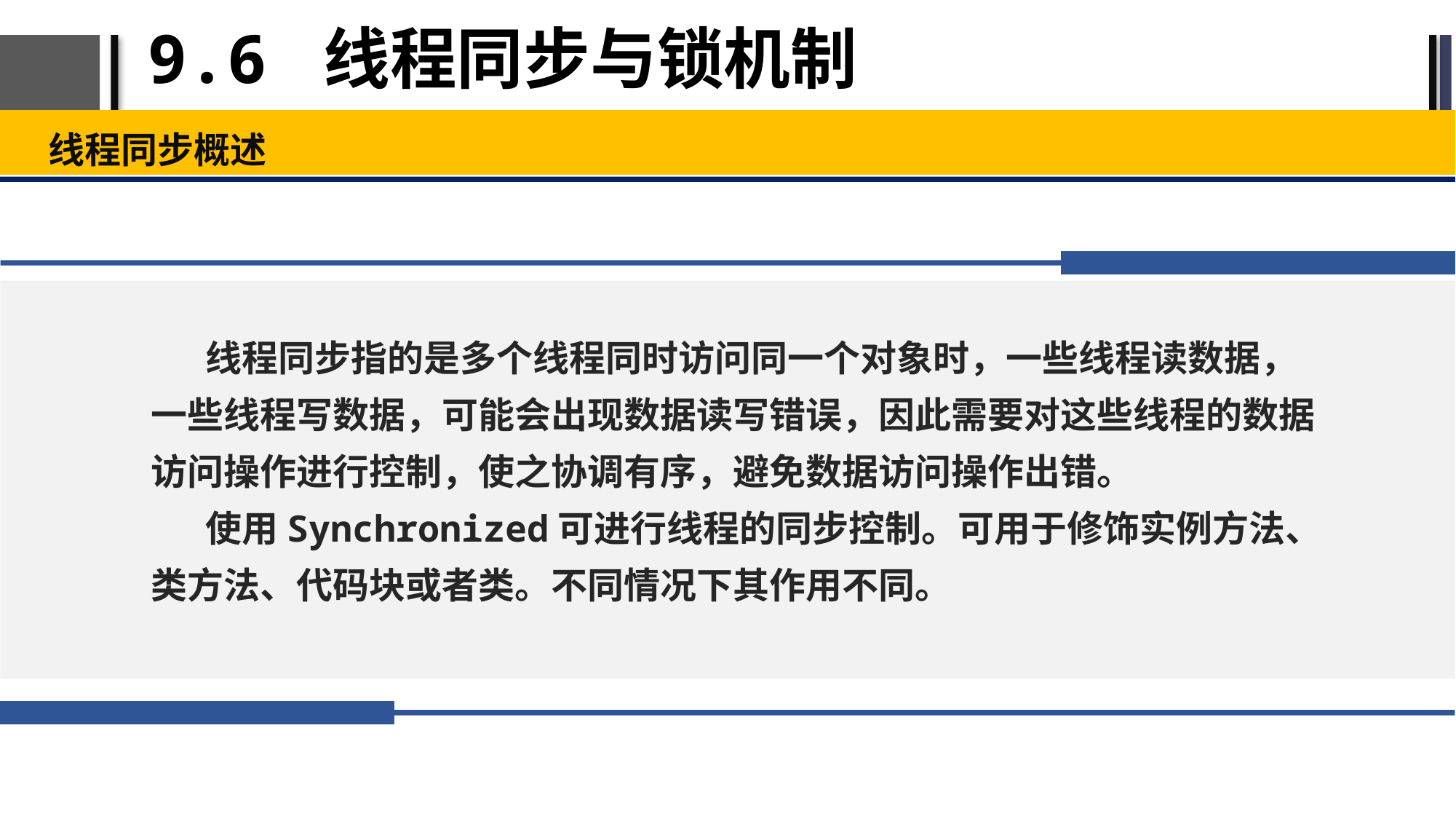

# 9.6 线程同步与锁机制

线程同步概述

线程同步指的是多个线程同时访问同一个对象时，一些线程读数据，一些线程写数据，可能会出现数据读写错误，因此需要对这些线程的数据访问操作进行控制，使之协调有序，避免数据访问操作出错。
使用Synchronized可进行线程的同步控制。可用于修饰实例方法、类方法、代码块或者类。不同情况下其作用不同。